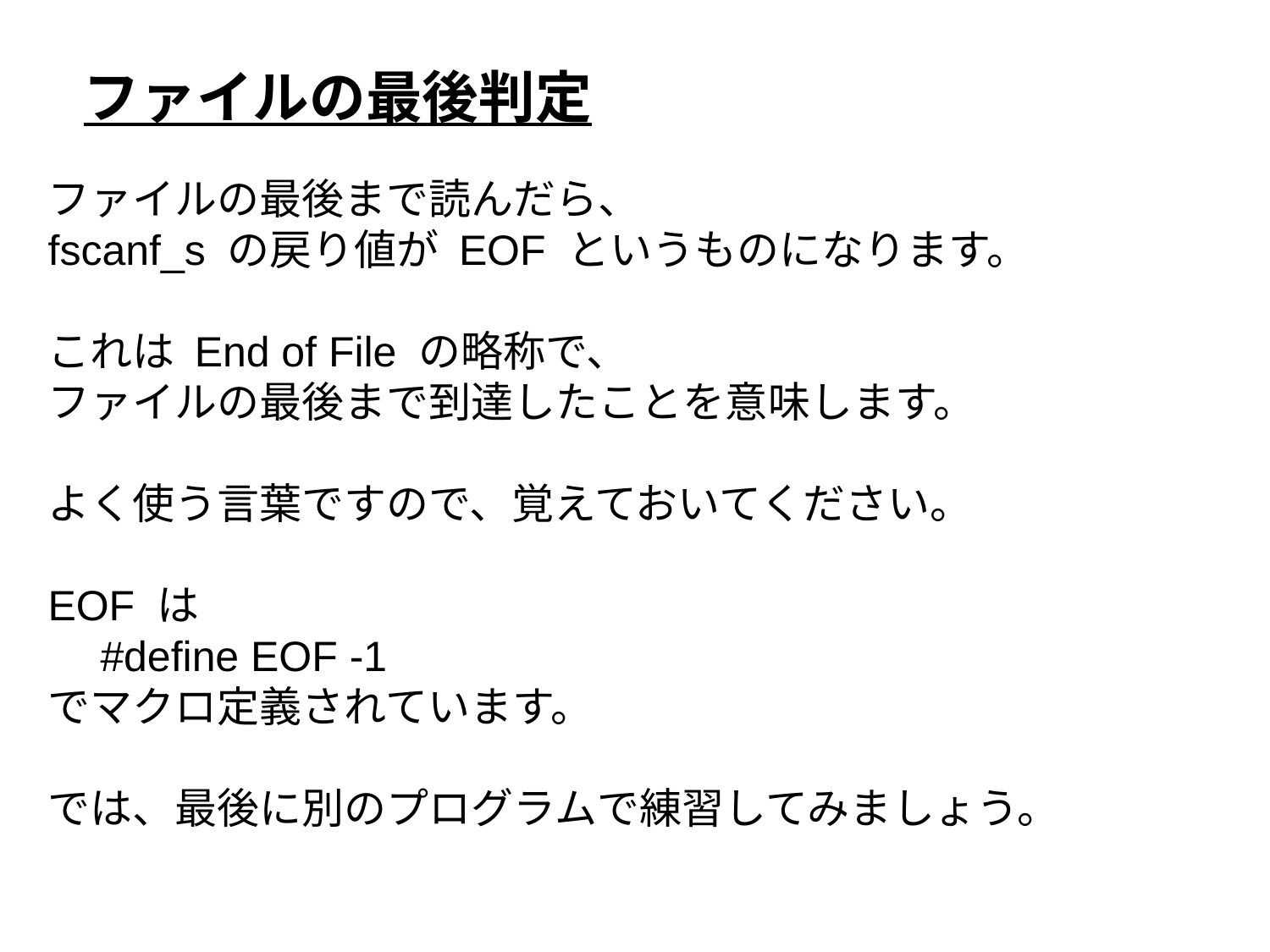

ファイルの最後判定
ファイルの最後まで読んだら、
fscanf_s の戻り値が EOF というものになります。

これは End of File の略称で、
ファイルの最後まで到達したことを意味します。

よく使う言葉ですので、覚えておいてください。

EOF は
　#define EOF -1
でマクロ定義されています。

では、最後に別のプログラムで練習してみましょう。